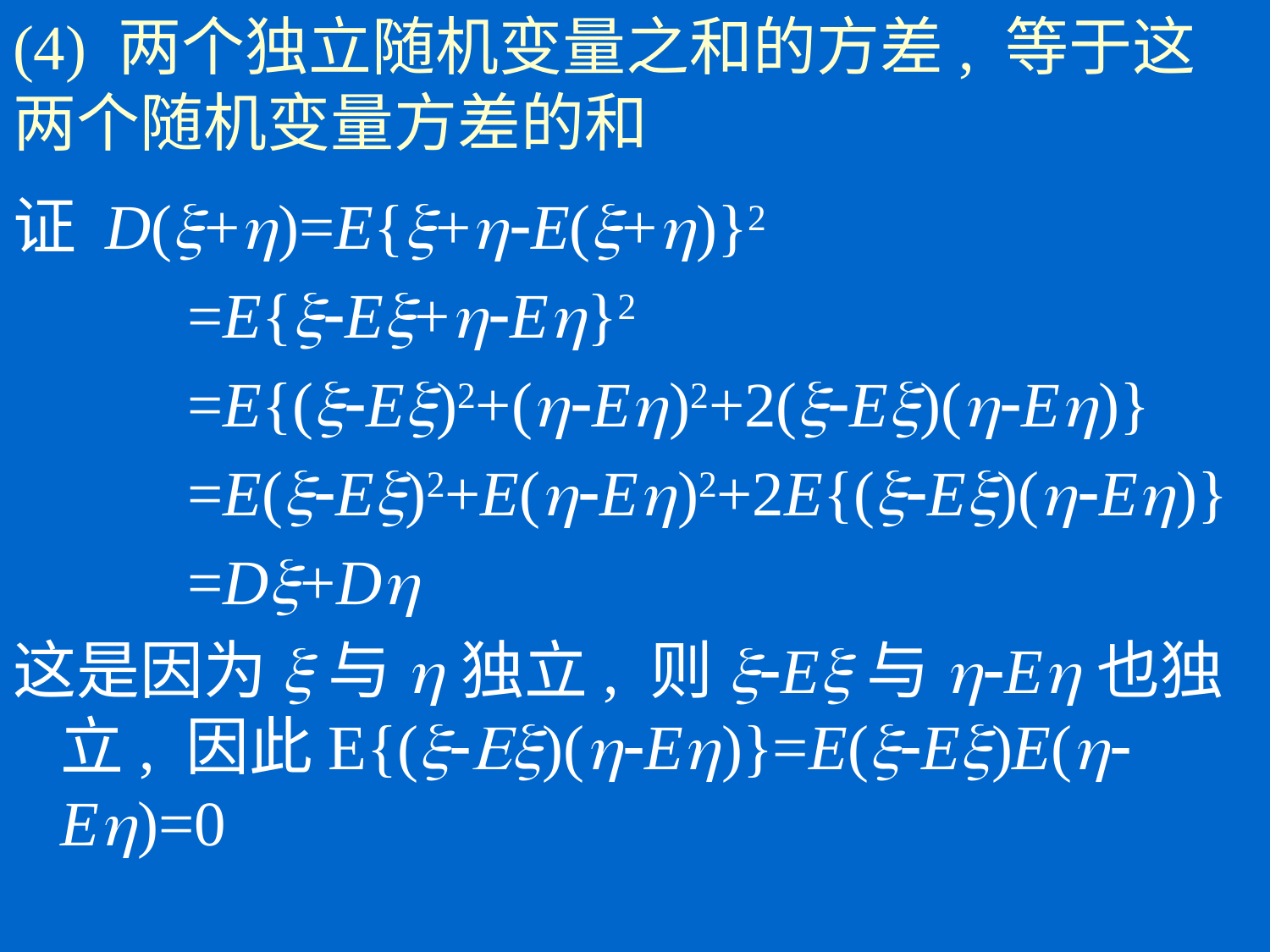

# (4) 两个独立随机变量之和的方差, 等于这两个随机变量方差的和
证 D(ξ+η)=E{ξ+η−E(ξ+η)}2
		=E{ξ−Eξ+η−Eη}2
		=E{(ξ−Eξ)2+(η−Eη)2+2(ξ−Eξ)(η−Eη)}
		=E(ξ−Eξ)2+E(η−Eη)2+2E{(ξ−Eξ)(η−Eη)}
		=Dξ+Dη
这是因为ξ与η独立, 则ξ−Eξ与η−Eη也独立, 因此E{(ξ−Εξ)(η−Eη)}=E(ξ−Eξ)E(η−Eη)=0